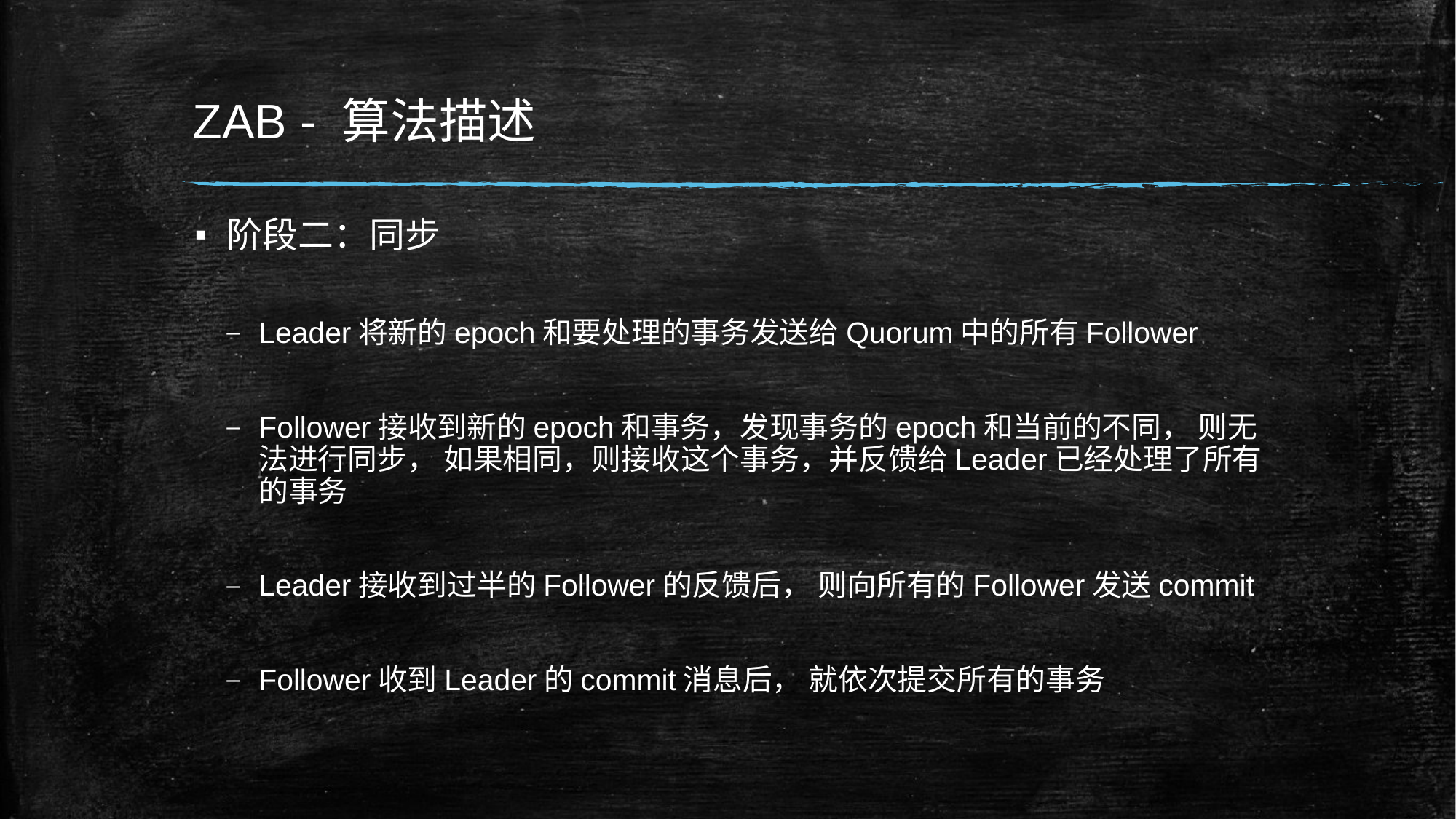

# ZAB - 算法描述
阶段二：同步

Leader将新的epoch和要处理的事务发送给Quorum中的所有Follower

Follower接收到新的epoch和事务，发现事务的epoch和当前的不同， 则无法进行同步， 如果相同，则接收这个事务，并反馈给Leader已经处理了所有的事务

Leader接收到过半的Follower的反馈后， 则向所有的Follower发送commit

Follower收到Leader的commit消息后， 就依次提交所有的事务